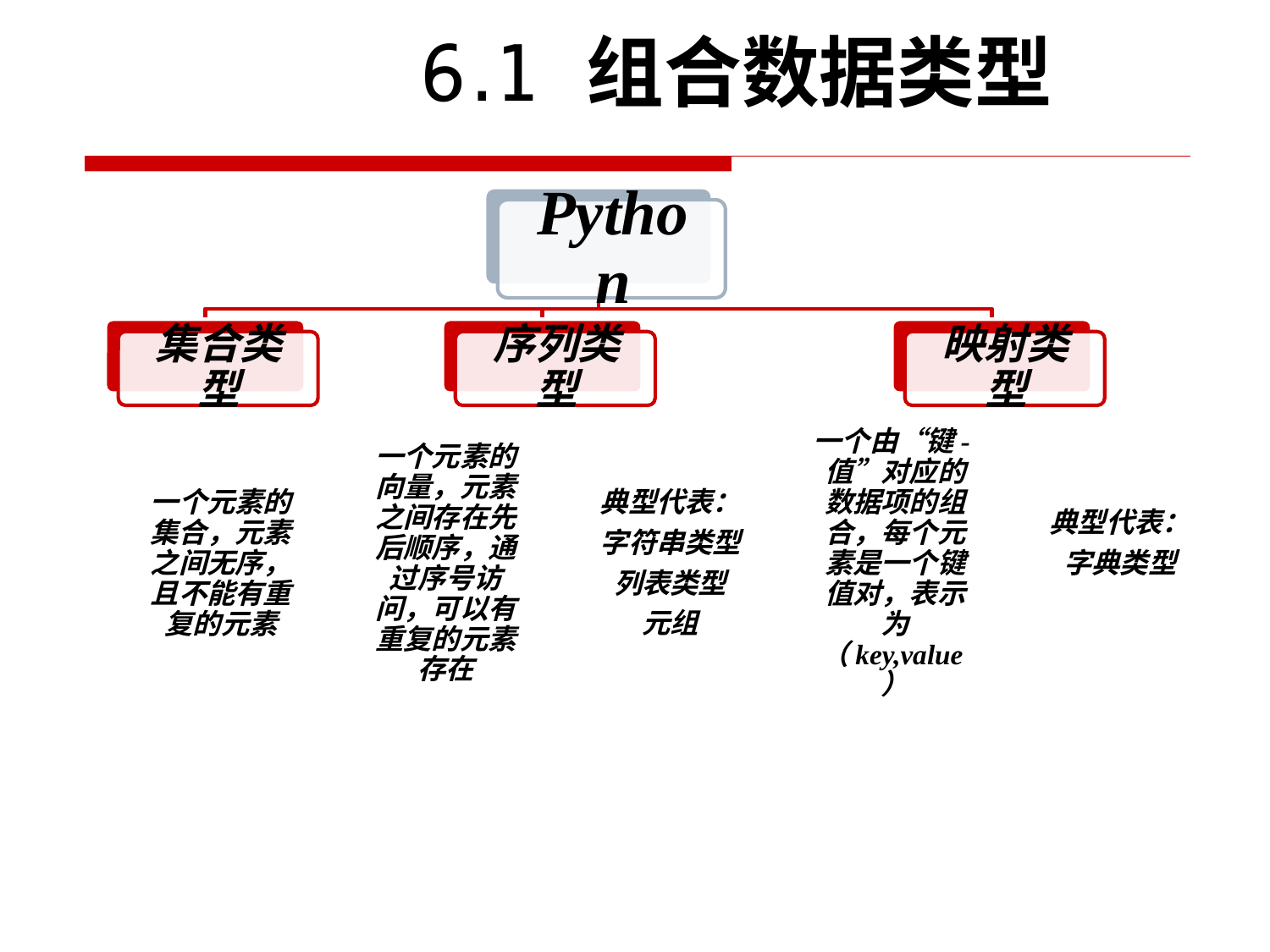

6.1 组合数据类型
Python
集合类型
一个元素的集合，元素之间无序，且不能有重复的元素
序列类型
一个元素的向量，元素之间存在先后顺序，通过序号访问，可以有重复的元素存在
典型代表：
字符串类型
列表类型
元组
映射类型
一个由“键-值”对应的数据项的组合，每个元素是一个键值对，表示为（key,value）
典型代表：
字典类型